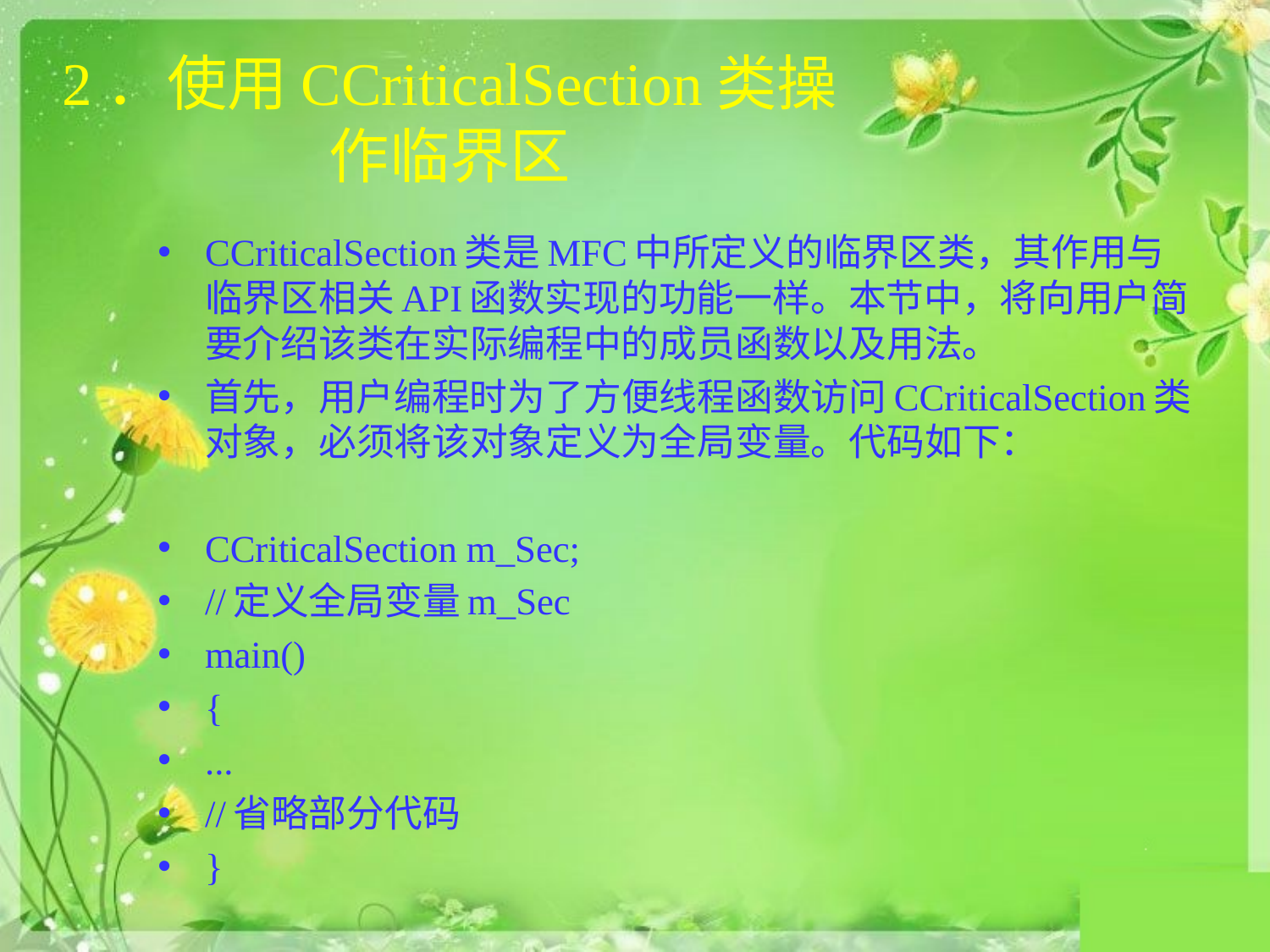

# 2．使用CCriticalSection类操作临界区
CCriticalSection类是MFC中所定义的临界区类，其作用与临界区相关API函数实现的功能一样。本节中，将向用户简要介绍该类在实际编程中的成员函数以及用法。
首先，用户编程时为了方便线程函数访问CCriticalSection类对象，必须将该对象定义为全局变量。代码如下：

CCriticalSection m_Sec;
//定义全局变量m_Sec
main()
{
...
//省略部分代码
}